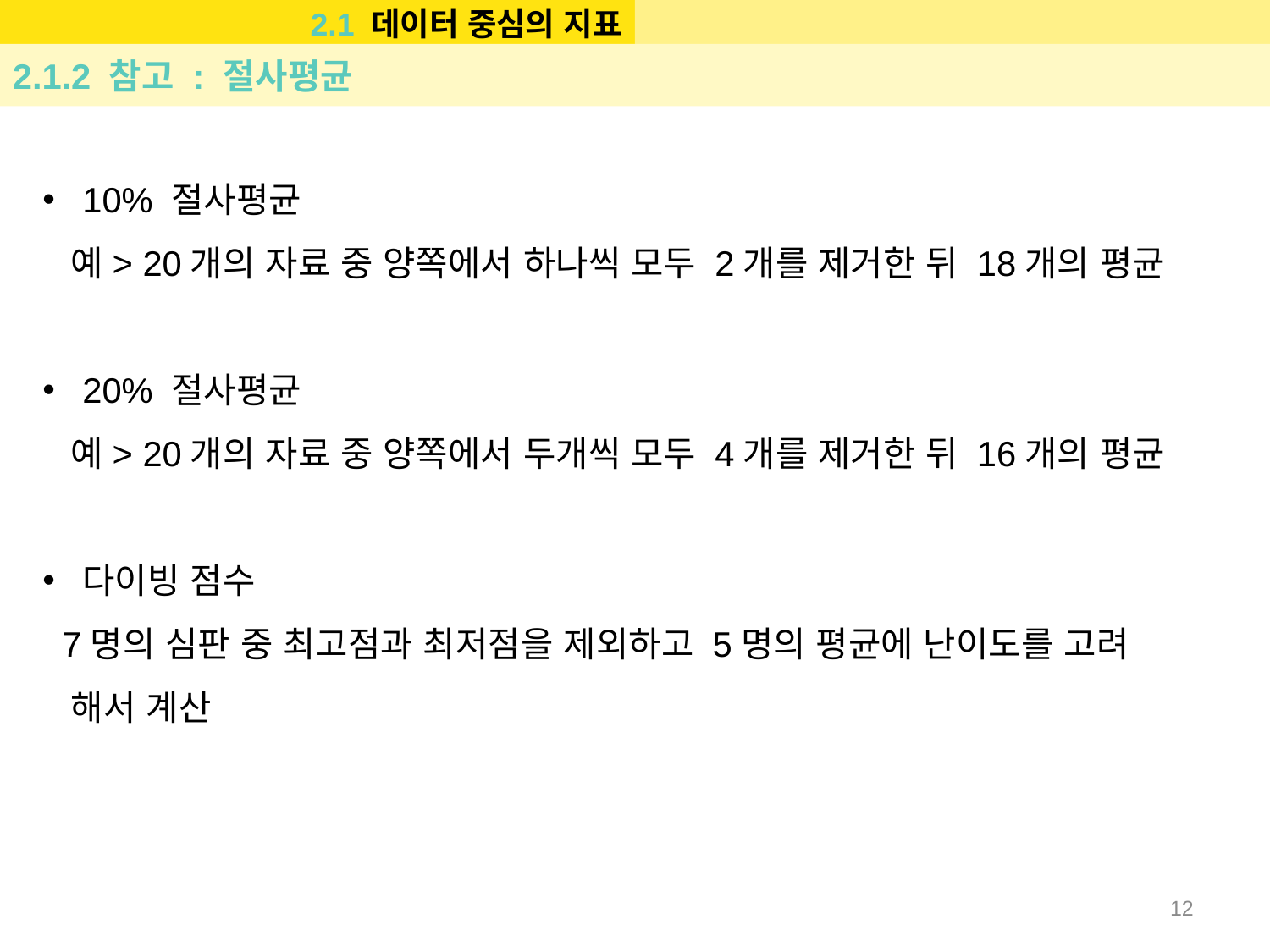

2.1 데이터 중심의 지표

2.1.2 참고 : 절사평균

10% 절사평균
  예> 20개의 자료 중 양쪽에서 하나씩 모두 2개를 제거한 뒤 18개의 평균

20% 절사평균
  예> 20개의 자료 중 양쪽에서 두개씩 모두 4개를 제거한 뒤 16개의 평균

다이빙 점수
  7명의 심판 중 최고점과 최저점을 제외하고 5명의 평균에 난이도를 고려
  해서 계산
12